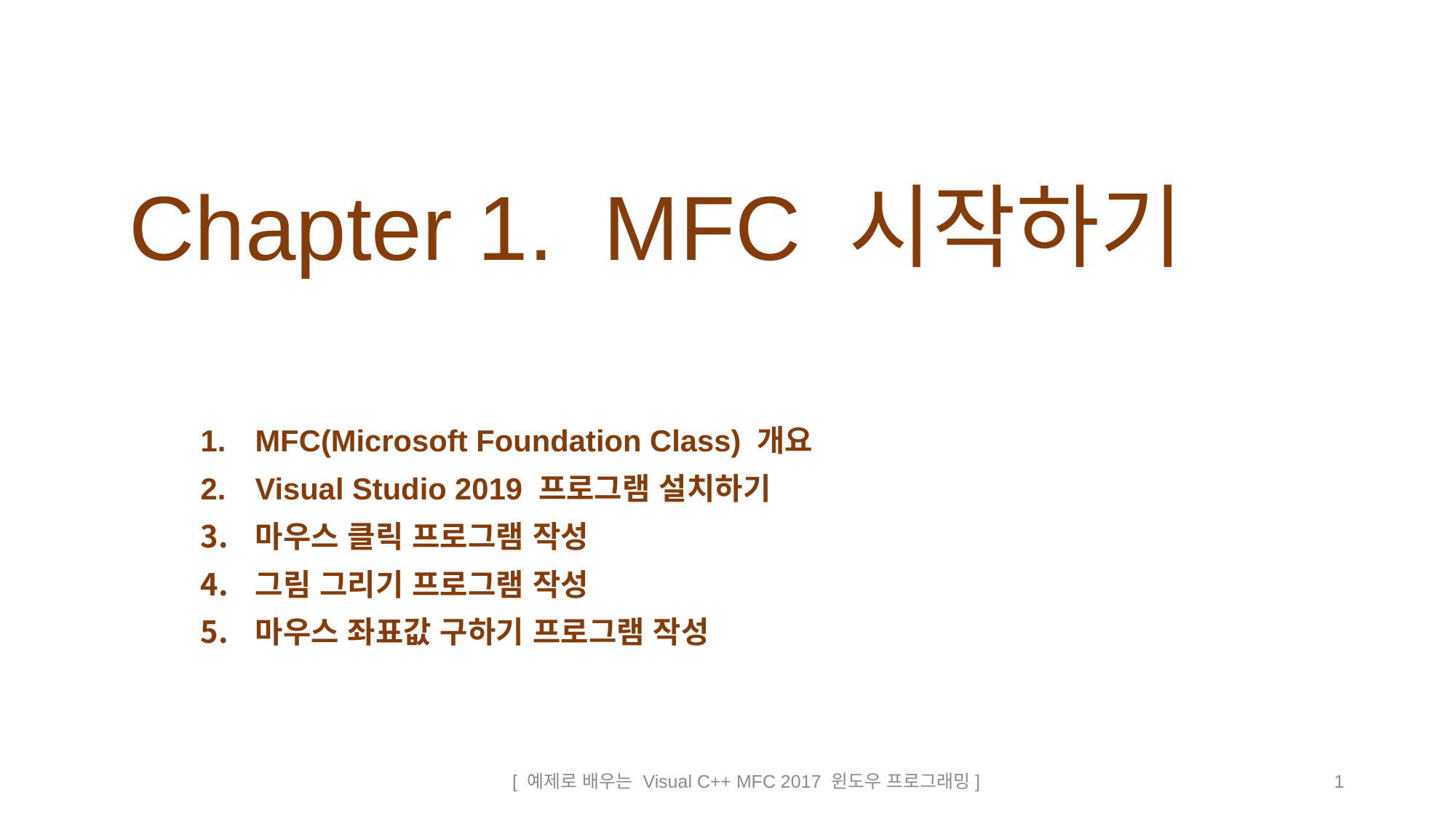

# Chapter 1.  MFC 시작하기
MFC(Microsoft Foundation Class) 개요
Visual Studio 2019 프로그램 설치하기
마우스 클릭 프로그램 작성
그림 그리기 프로그램 작성
마우스 좌표값 구하기 프로그램 작성
[ 예제로 배우는 Visual C++ MFC 2017 윈도우 프로그래밍]
1